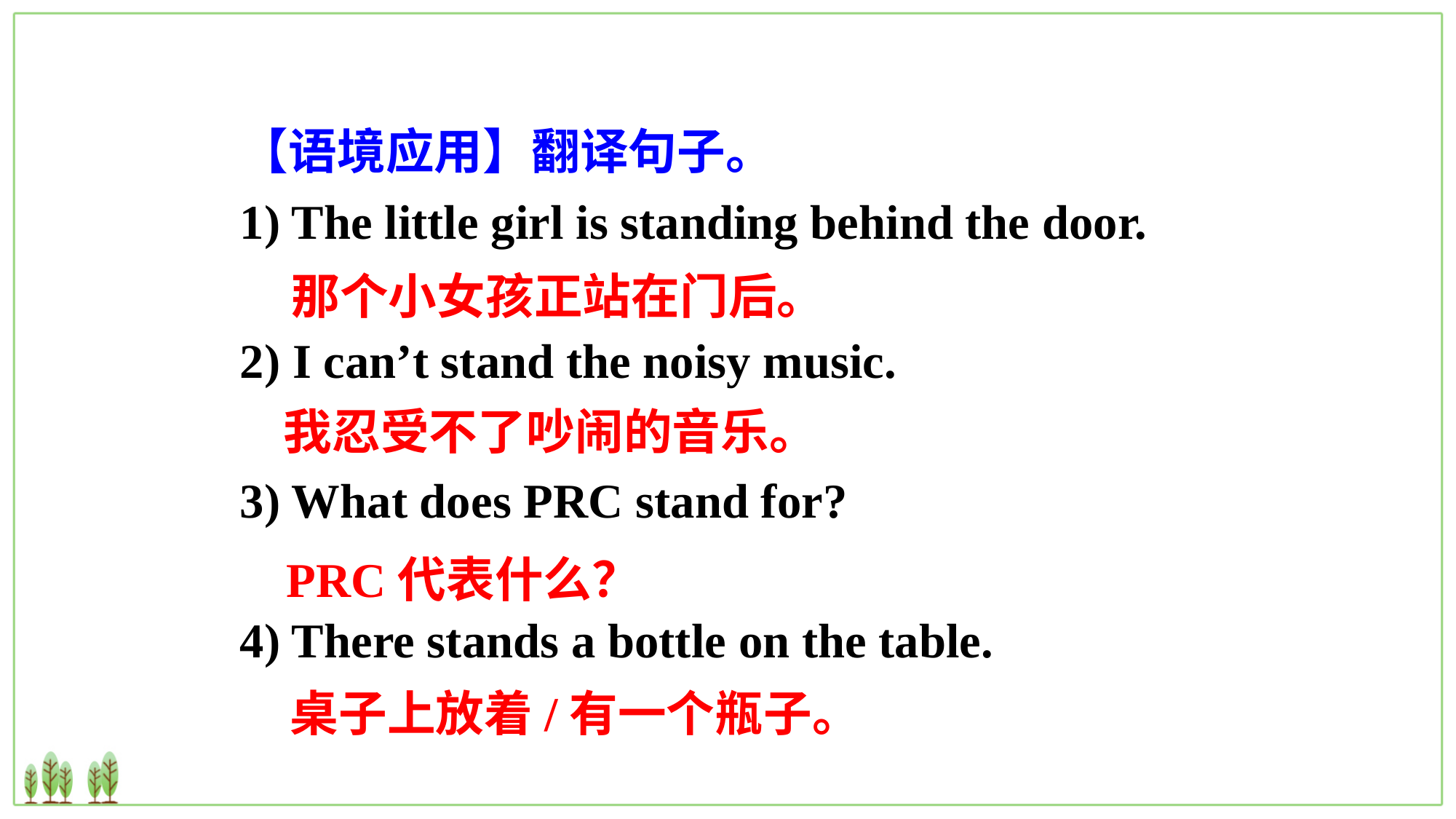

【语境应用】翻译句子。
1) The little girl is standing behind the door.

2) I can’t stand the noisy music.

3) What does PRC stand for?

4) There stands a bottle on the table.
那个小女孩正站在门后。
我忍受不了吵闹的音乐。
PRC代表什么？
桌子上放着/有一个瓶子。